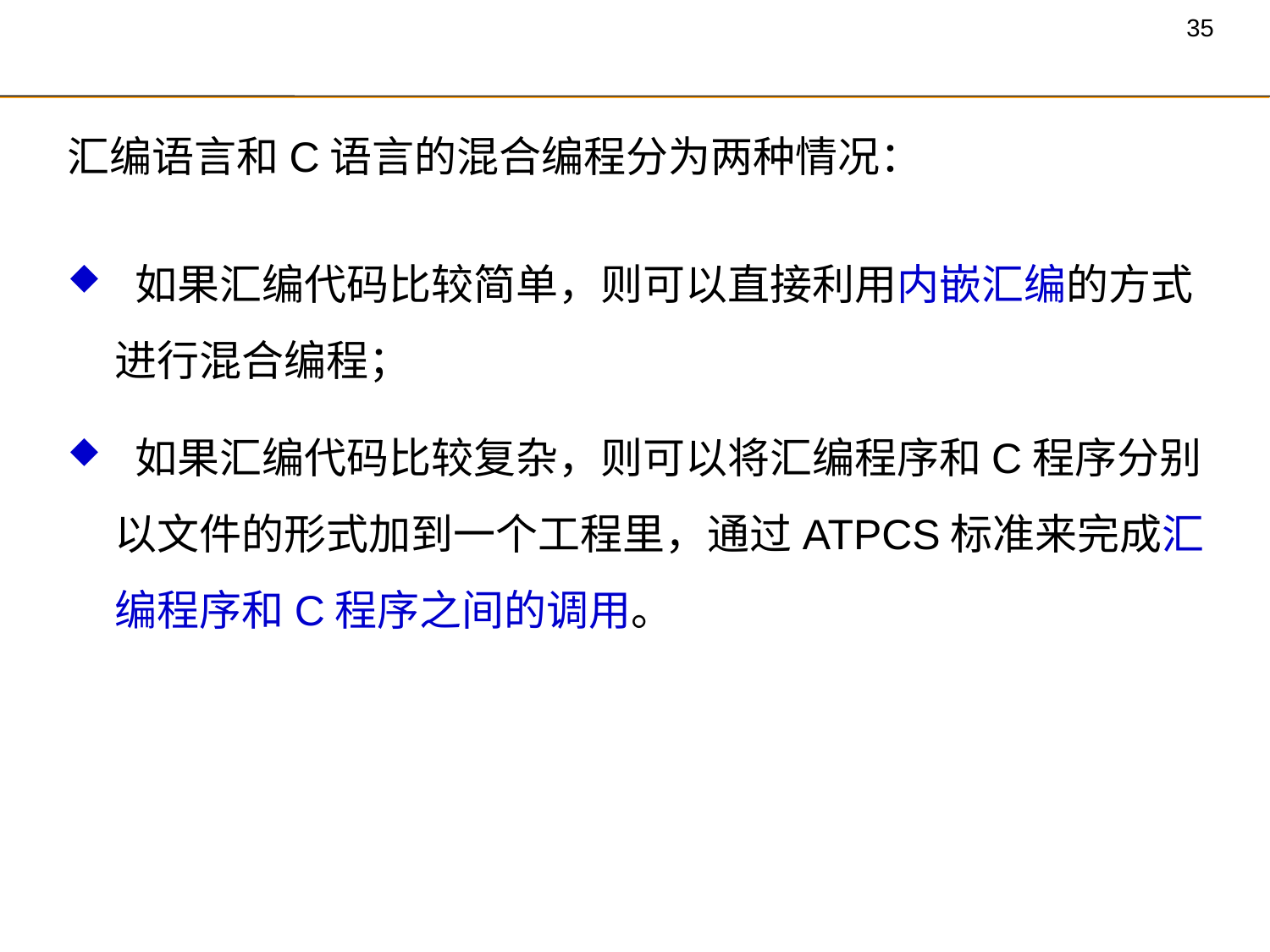

汇编语言和C语言的混合编程分为两种情况：
 如果汇编代码比较简单，则可以直接利用内嵌汇编的方式进行混合编程；
 如果汇编代码比较复杂，则可以将汇编程序和C程序分别以文件的形式加到一个工程里，通过ATPCS标准来完成汇编程序和C程序之间的调用。